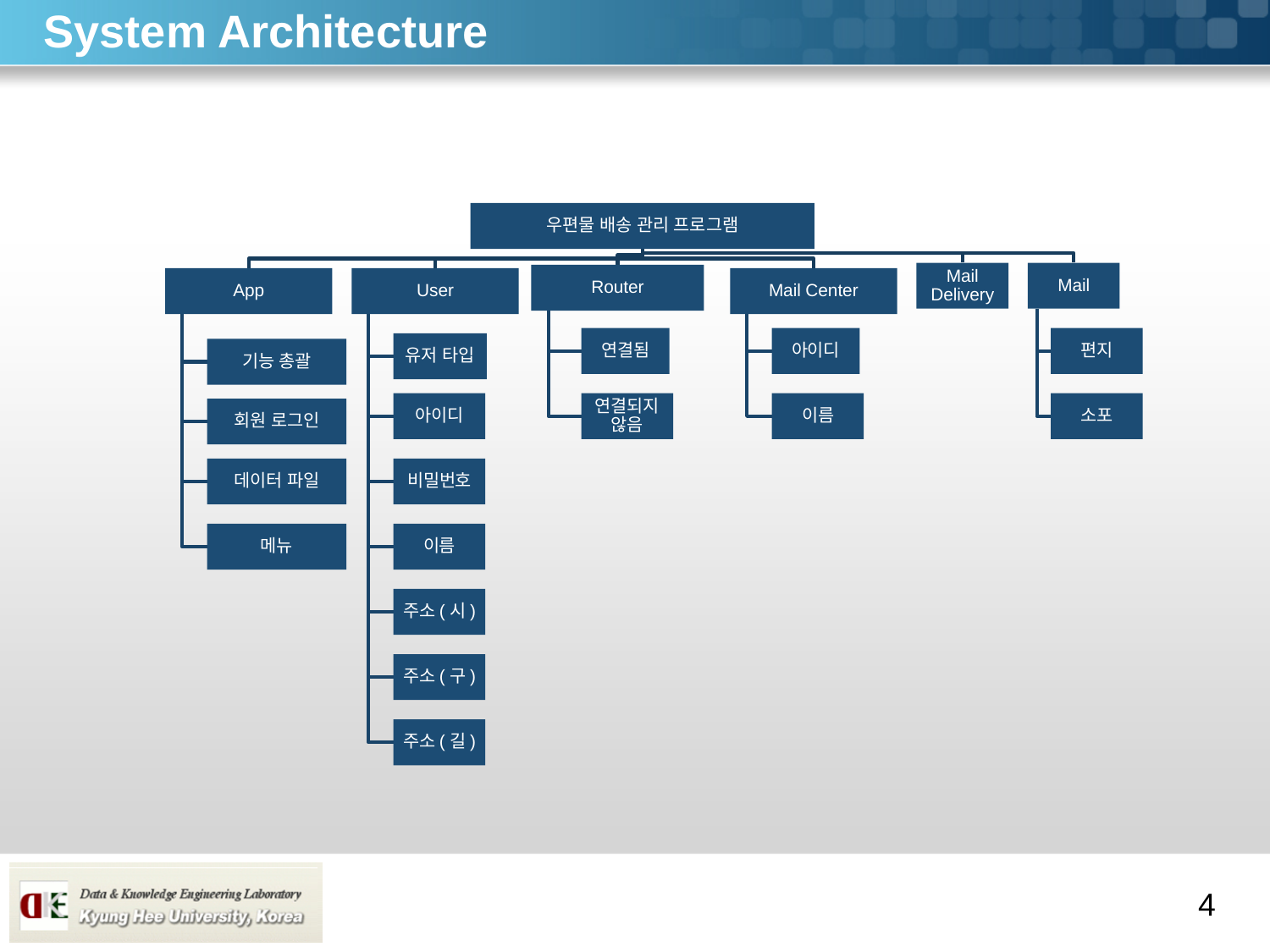

# System Architecture
우편물 배송 관리 프로그램
App
기능 총괄
회원 로그인
데이터 파일
메뉴
User
유저 타입
아이디
비밀번호
이름
주소(시)
주소(구)
주소(길)
Router
연결됨
연결되지 않음
Mail Center
아이디
이름
Mail
Delivery
Mail
편지
소포